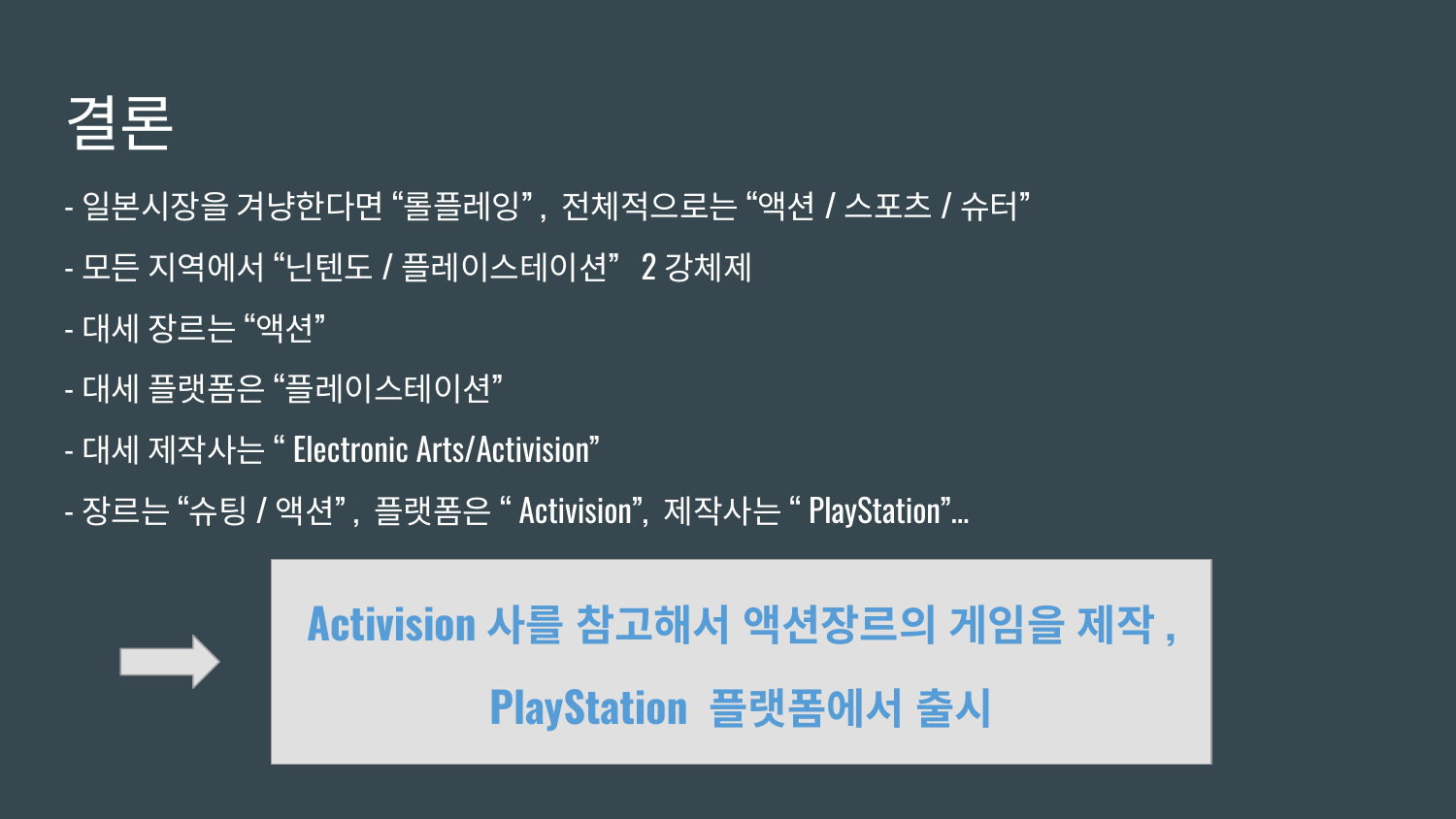

# 결론
-일본시장을 겨냥한다면 “롤플레잉”, 전체적으로는 “액션/스포츠/슈터”
-모든 지역에서 “닌텐도/플레이스테이션”  2강체제
-대세 장르는 “액션”
-대세 플랫폼은 “플레이스테이션”
-대세 제작사는 “Electronic Arts/Activision”
-장르는 “슈팅/액션”, 플랫폼은 “Activision”, 제작사는 “PlayStation”...

Activision사를 참고해서 액션장르의 게임을 제작,
PlayStation 플랫폼에서 출시